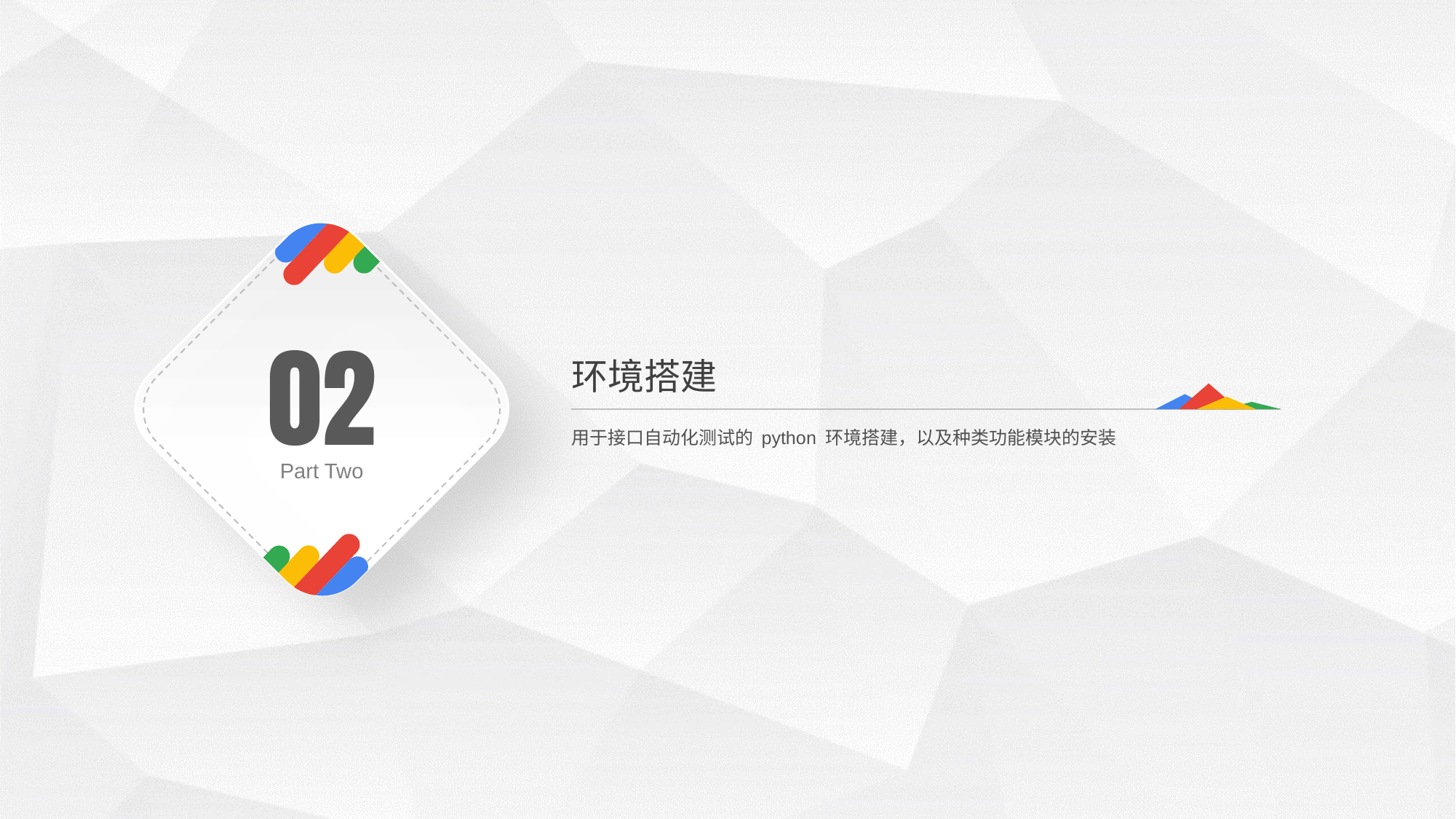

02
环境搭建

用于接口自动化测试的 python 环境搭建，以及种类功能模块的安装
Part Two